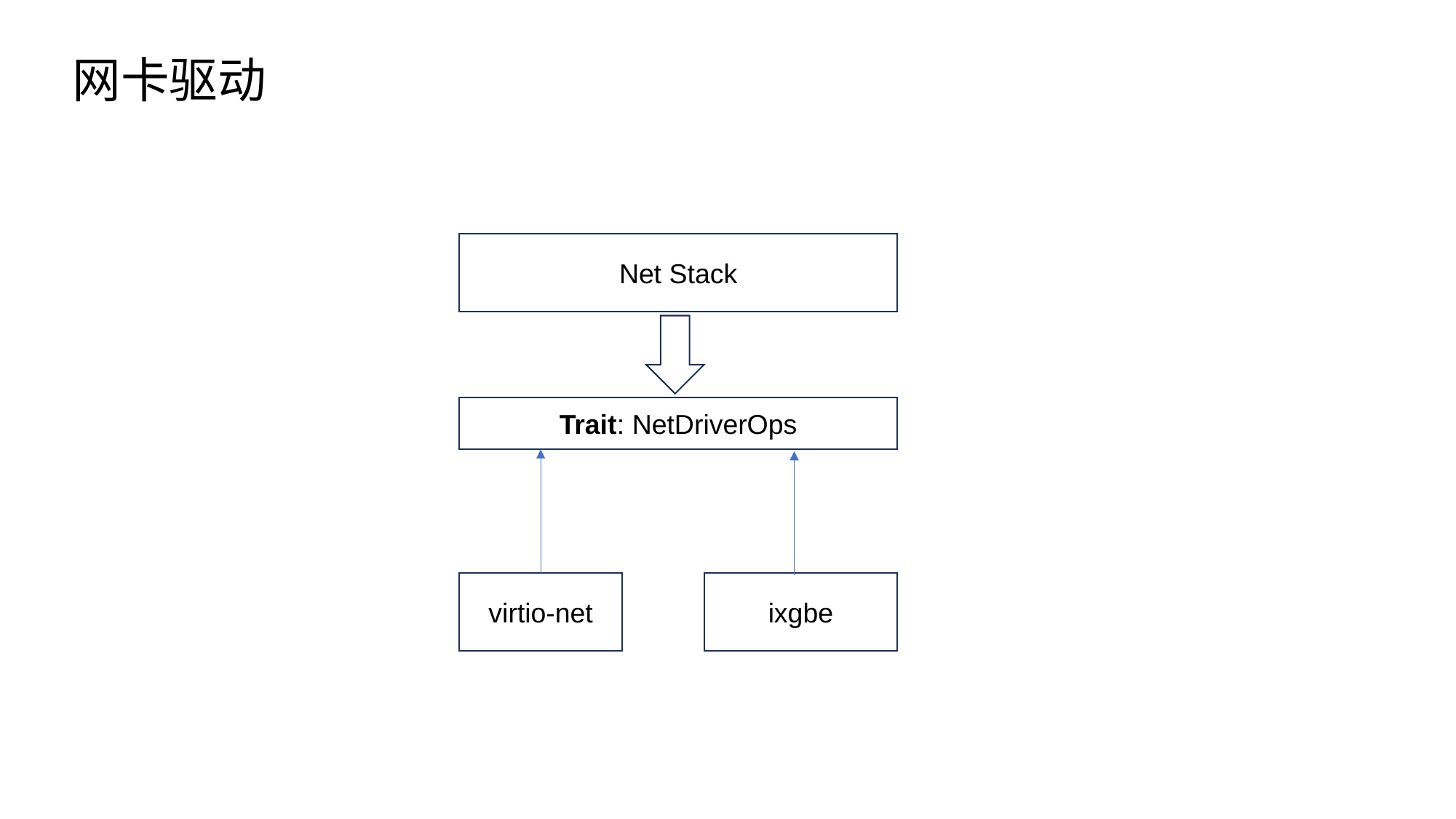

网卡驱动
Net Stack

Trait: NetDriverOps
virtio-net
ixgbe